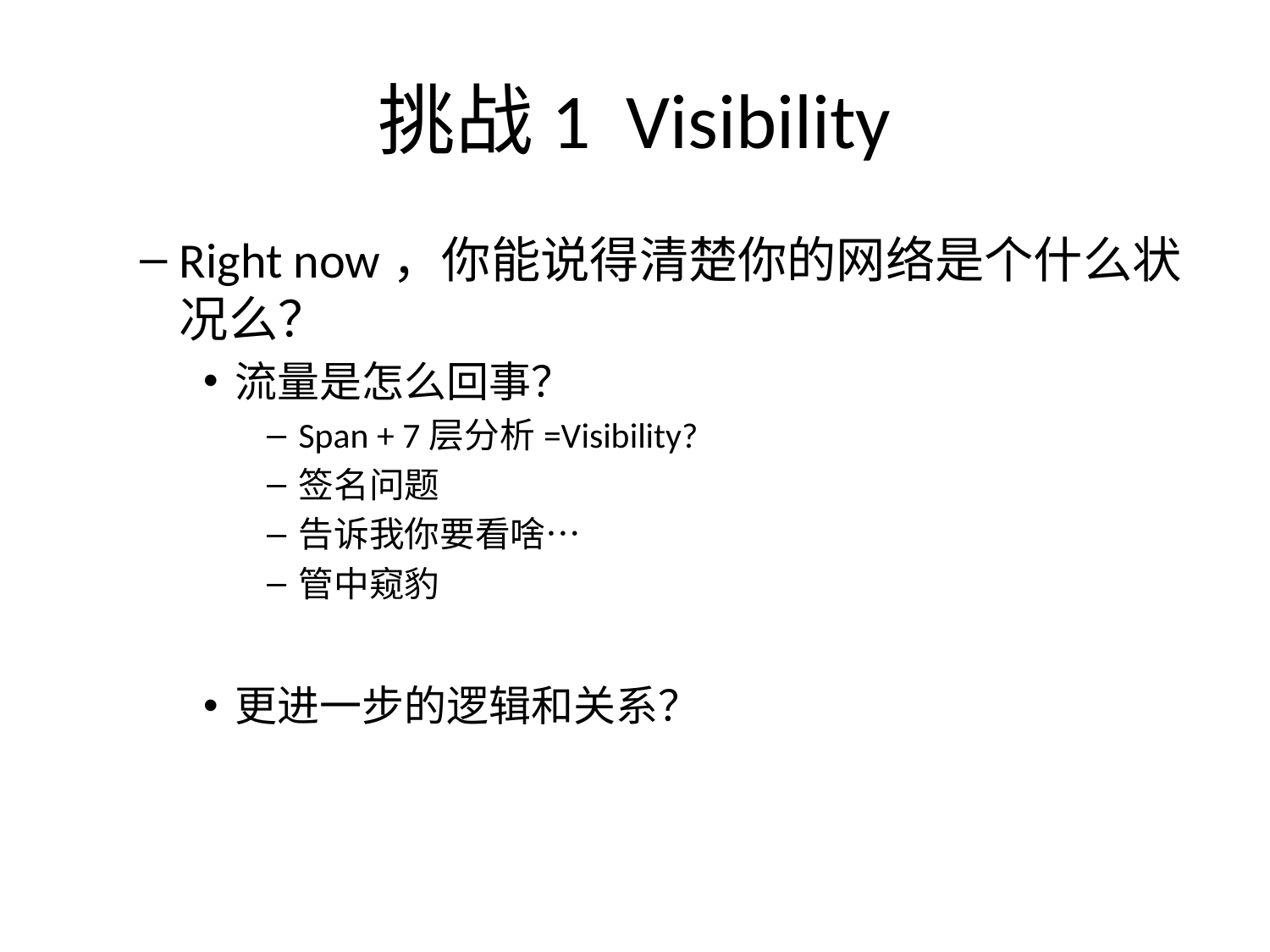

# 挑战1  Visibility
Right now，你能说得清楚你的网络是个什么状况么？
流量是怎么回事？
Span + 7层分析=Visibility?
签名问题
告诉我你要看啥…
管中窥豹

更进一步的逻辑和关系？